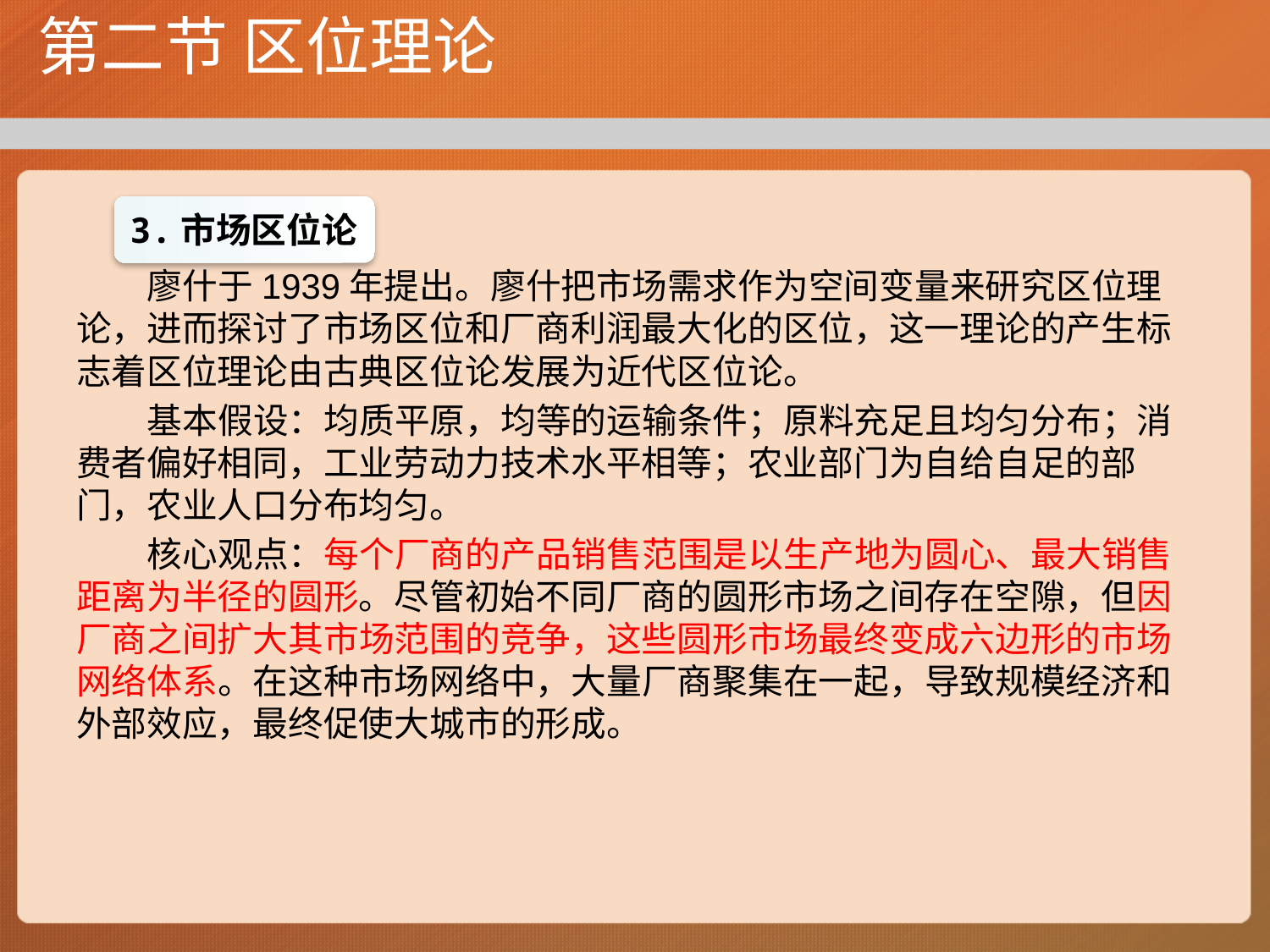

# 第二节 区位理论

        廖什于1939年提出。廖什把市场需求作为空间变量来研究区位理论，进而探讨了市场区位和厂商利润最大化的区位，这一理论的产生标志着区位理论由古典区位论发展为近代区位论。
        基本假设：均质平原，均等的运输条件；原料充足且均匀分布；消费者偏好相同，工业劳动力技术水平相等；农业部门为自给自足的部门，农业人口分布均匀。
        核心观点：每个厂商的产品销售范围是以生产地为圆心、最大销售距离为半径的圆形。尽管初始不同厂商的圆形市场之间存在空隙，但因厂商之间扩大其市场范围的竞争，这些圆形市场最终变成六边形的市场网络体系。在这种市场网络中，大量厂商聚集在一起，导致规模经济和外部效应，最终促使大城市的形成。
3.市场区位论